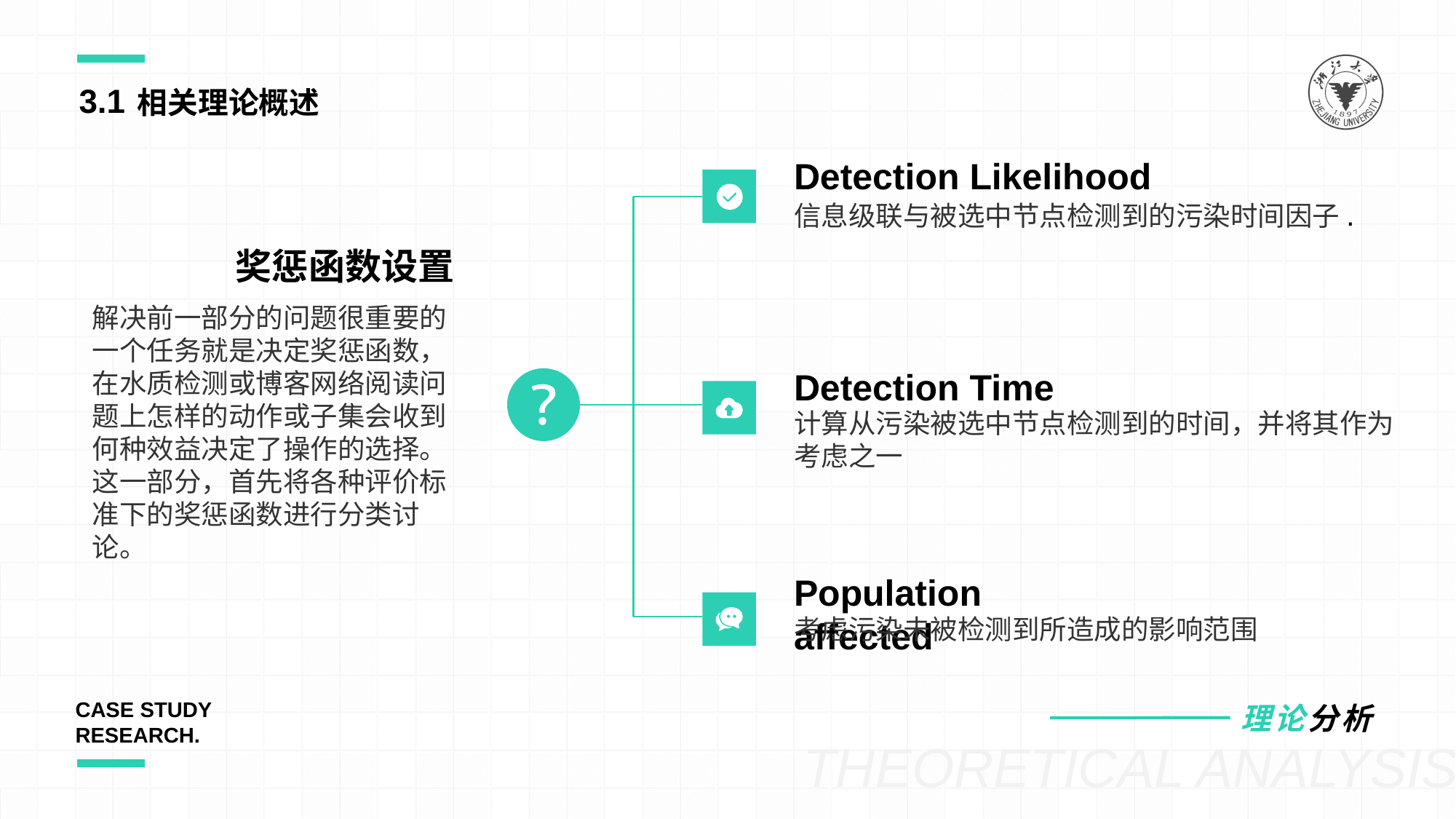

3.1
相关理论概述
Detection Likelihood

信息级联与被选中节点检测到的污染时间因子.
奖惩函数设置
解决前一部分的问题很重要的一个任务就是决定奖惩函数，在水质检测或博客网络阅读问题上怎样的动作或子集会收到何种效益决定了操作的选择。这一部分，首先将各种评价标准下的奖惩函数进行分类讨
论。
Detection Time
计算从污染被选中节点检测到的时间，并将其作为考虑之一
Population affected
考虑污染未被检测到所造成的影响范围
CASE STUDY
RESEARCH.
理论分析
THEORETICAL ANALYSIS